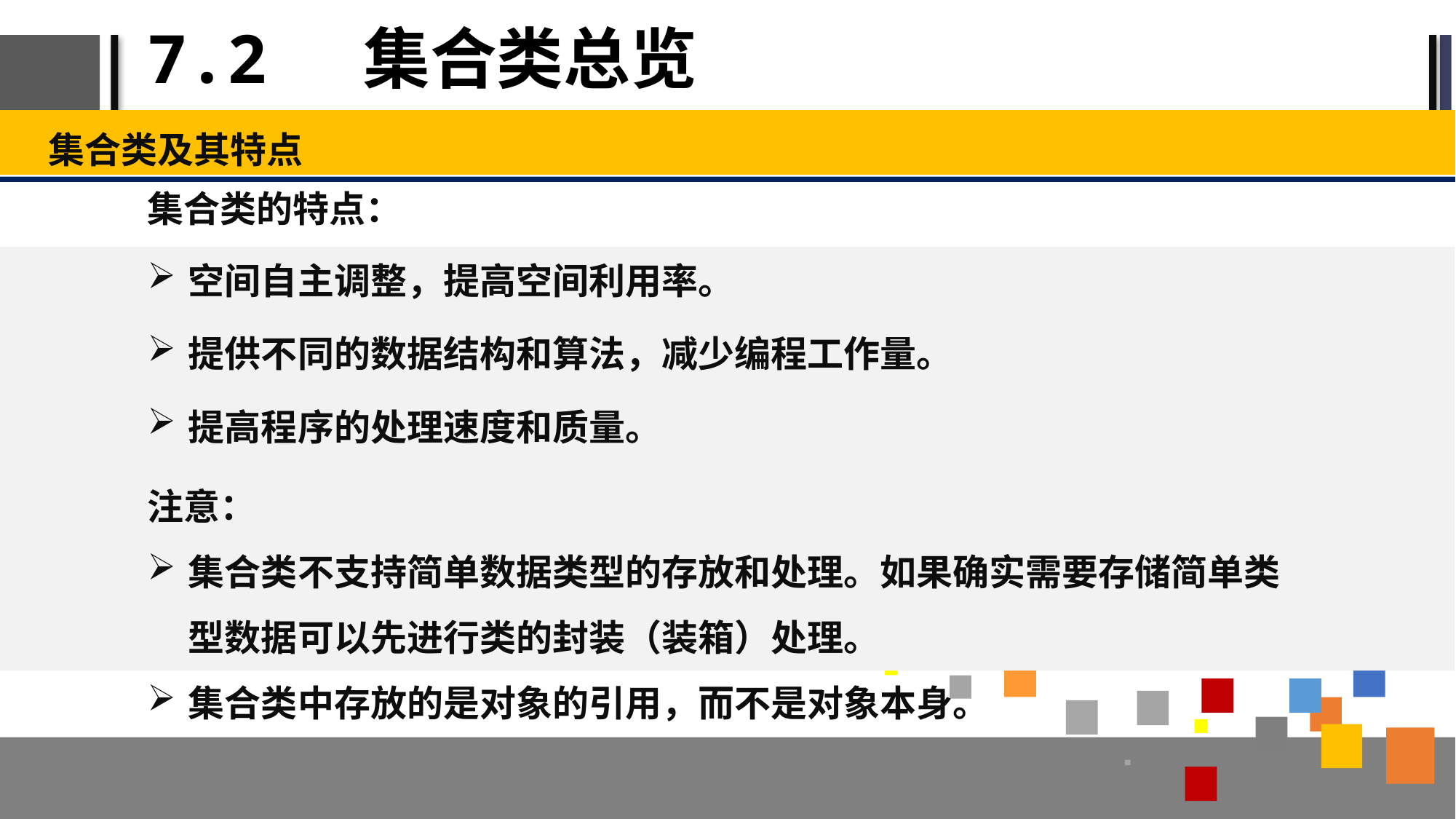

# 7.2  集合类总览

集合类及其特点
集合类的特点：
空间自主调整，提高空间利用率。
提供不同的数据结构和算法，减少编程工作量。
提高程序的处理速度和质量。

注意：
集合类不支持简单数据类型的存放和处理。如果确实需要存储简单类型数据可以先进行类的封装（装箱）处理。
集合类中存放的是对象的引用，而不是对象本身。